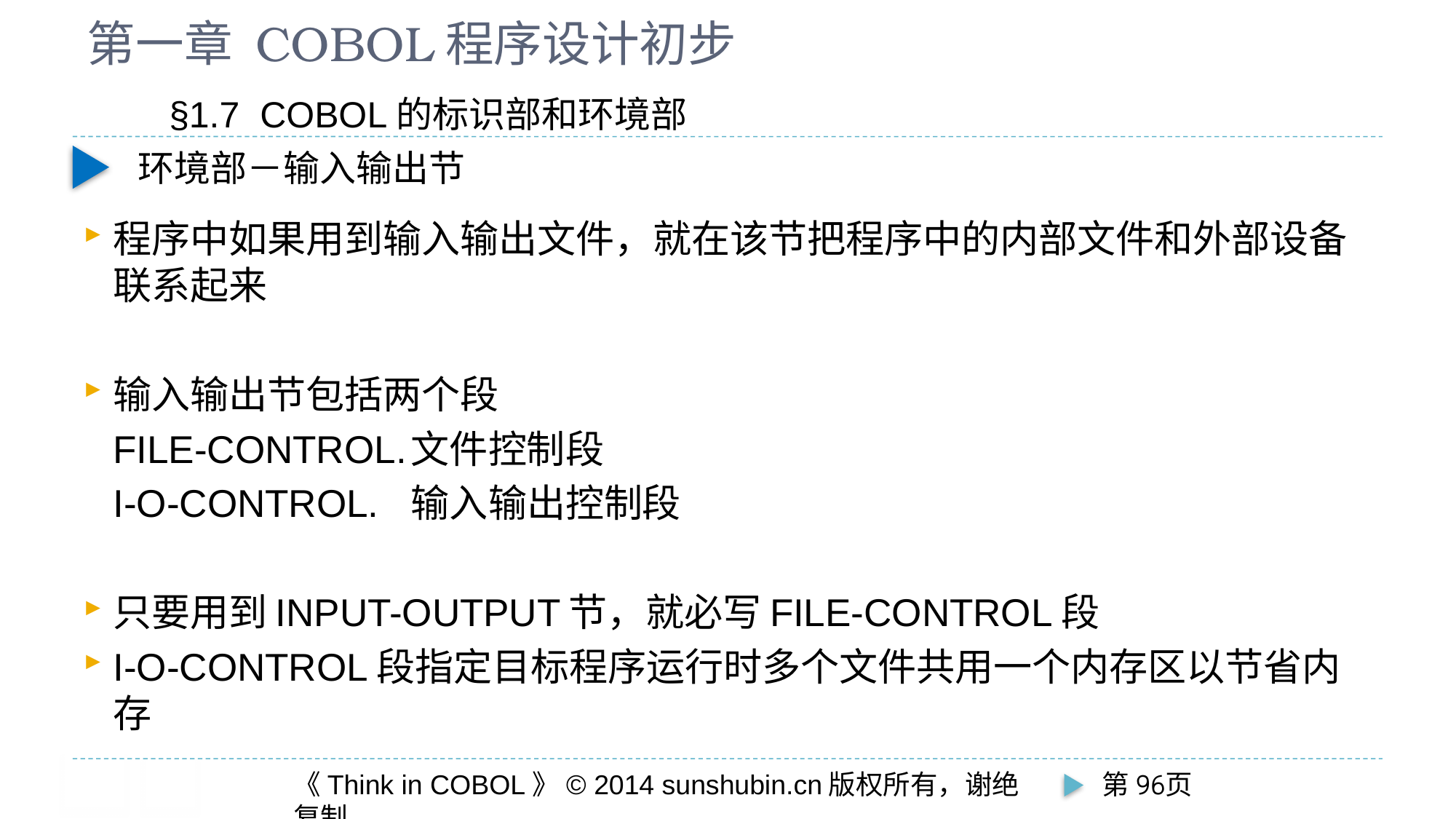

# 第一章 COBOL程序设计初步
§1.7  COBOL的标识部和环境部

环境部－输入输出节
程序中如果用到输入输出文件，就在该节把程序中的内部文件和外部设备联系起来

输入输出节包括两个段
	FILE-CONTROL.		文件控制段
	I-O-CONTROL.		输入输出控制段

只要用到INPUT-OUTPUT节，就必写FILE-CONTROL段
I-O-CONTROL段指定目标程序运行时多个文件共用一个内存区以节省内存